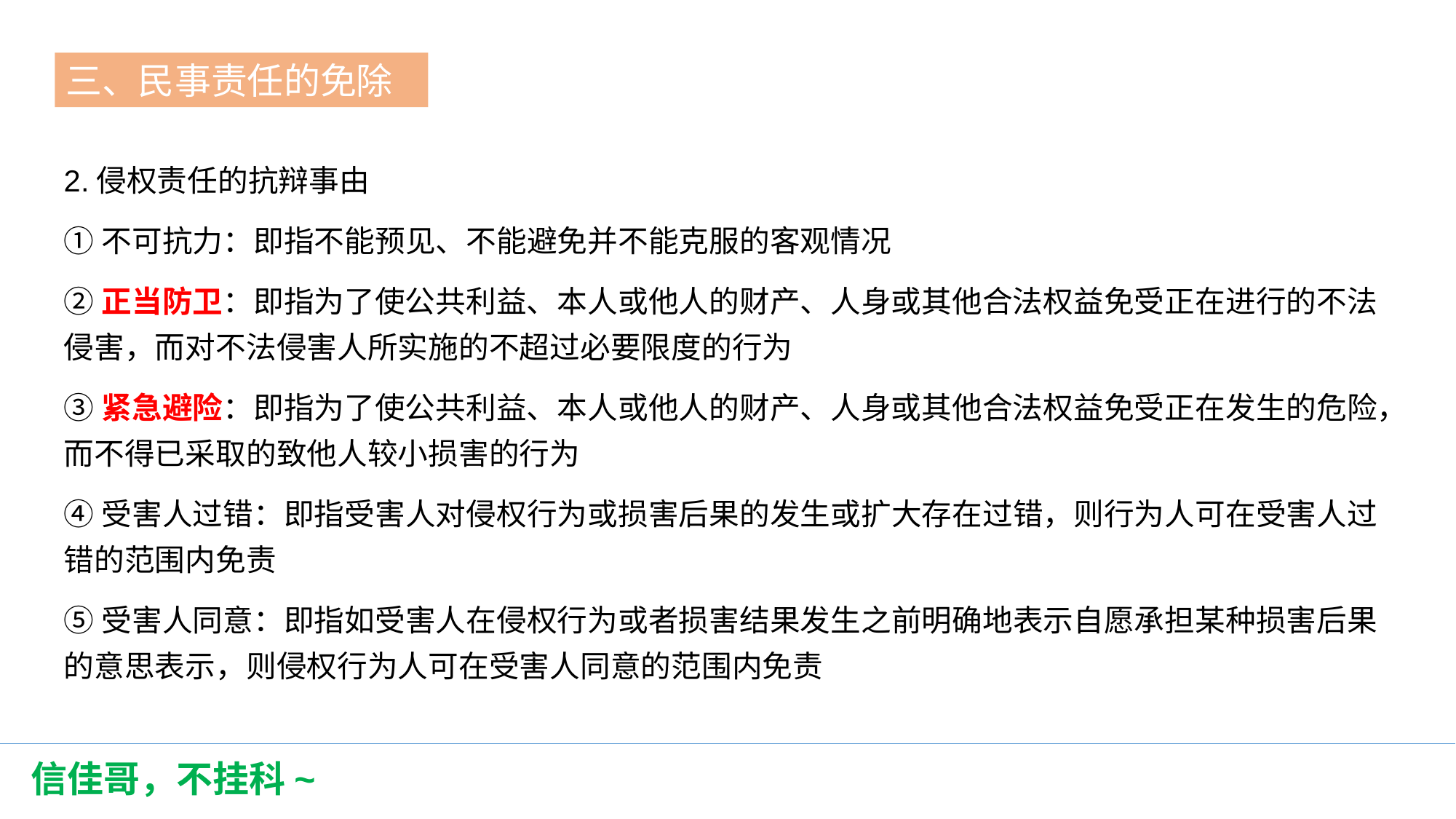

三、民事责任的免除
第一节
2.侵权责任的抗辩事由
①不可抗力：即指不能预见、不能避免并不能克服的客观情况
②正当防卫：即指为了使公共利益、本人或他人的财产、人身或其他合法权益免受正在进行的不法侵害，而对不法侵害人所实施的不超过必要限度的行为
③紧急避险：即指为了使公共利益、本人或他人的财产、人身或其他合法权益免受正在发生的危险，而不得已采取的致他人较小损害的行为
④受害人过错：即指受害人对侵权行为或损害后果的发生或扩大存在过错，则行为人可在受害人过错的范围内免责
⑤受害人同意：即指如受害人在侵权行为或者损害结果发生之前明确地表示自愿承担某种损害后果的意思表示，则侵权行为人可在受害人同意的范围内免责